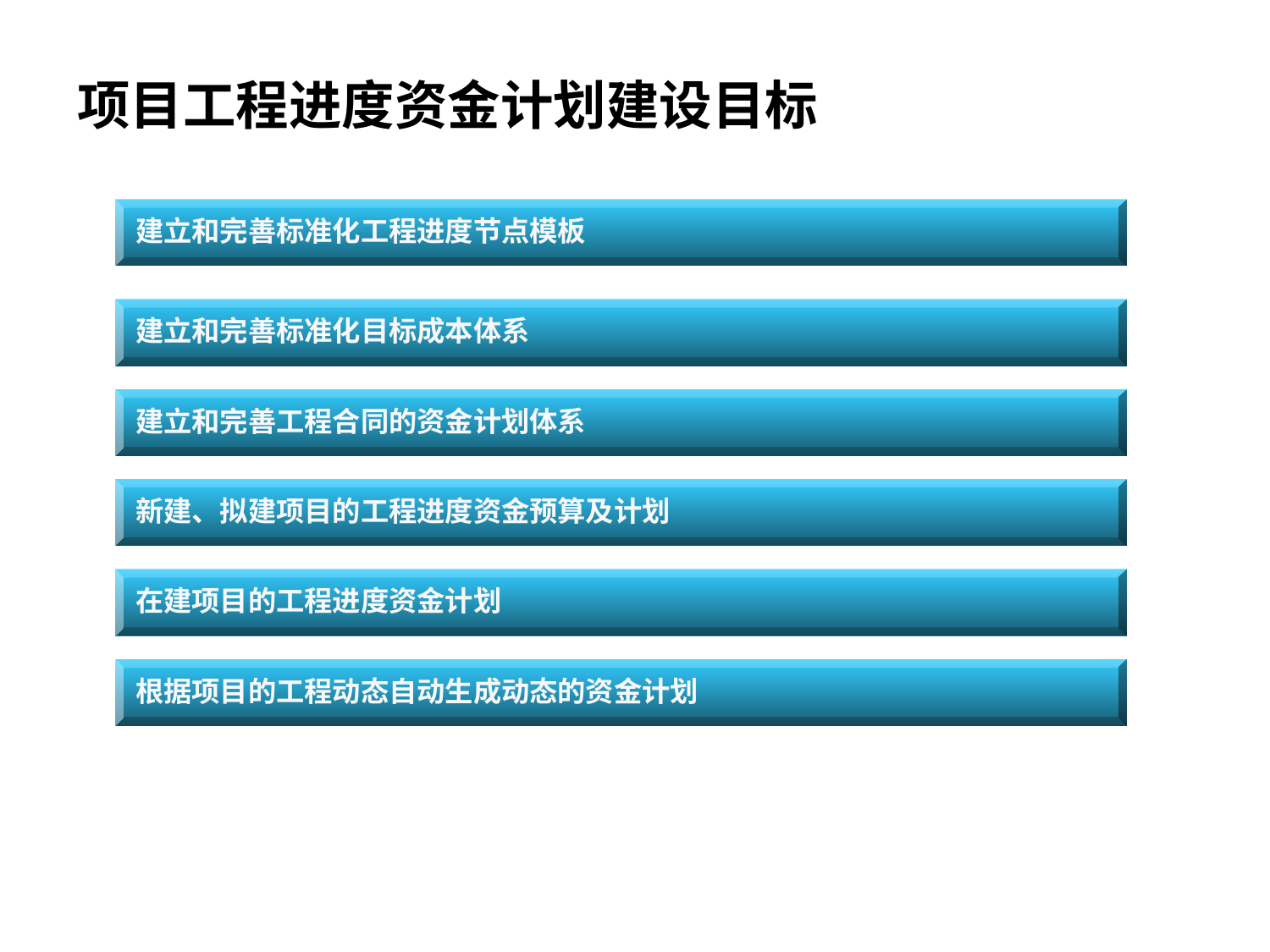

项目工程进度资金计划建设目标
建立和完善标准化工程进度节点模板

建立和完善标准化目标成本体系

建立和完善工程合同的资金计划体系

新建、拟建项目的工程进度资金预算及计划
在建项目的工程进度资金计划

根据项目的工程动态自动生成动态的资金计划